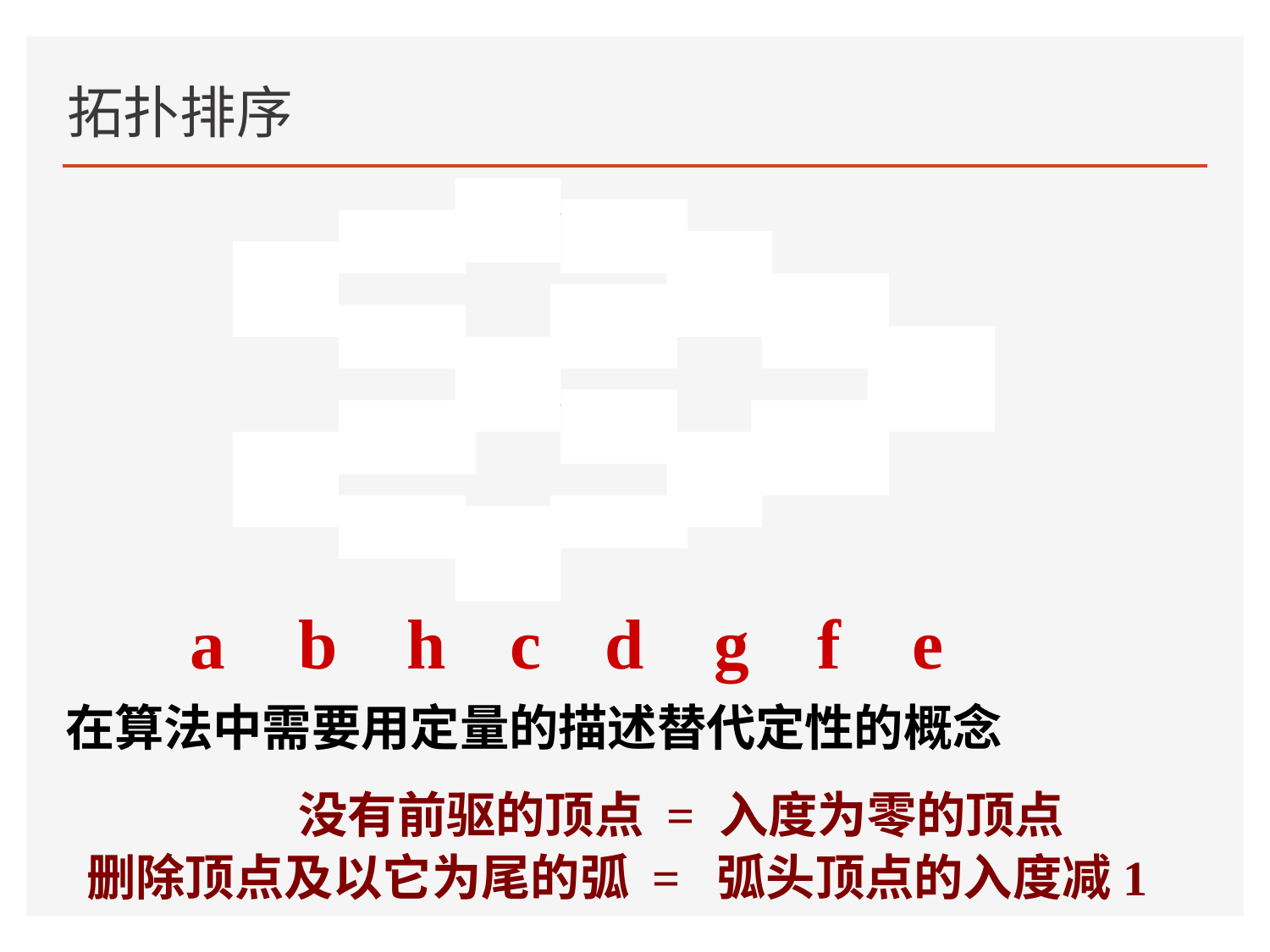

# 拓扑排序

c

a
d

g
e

b
f

h
a
b
h
c
d
g
f
e
在算法中需要用定量的描述替代定性的概念
   没有前驱的顶点 = 入度为零的顶点
删除顶点及以它为尾的弧 =  弧头顶点的入度减1